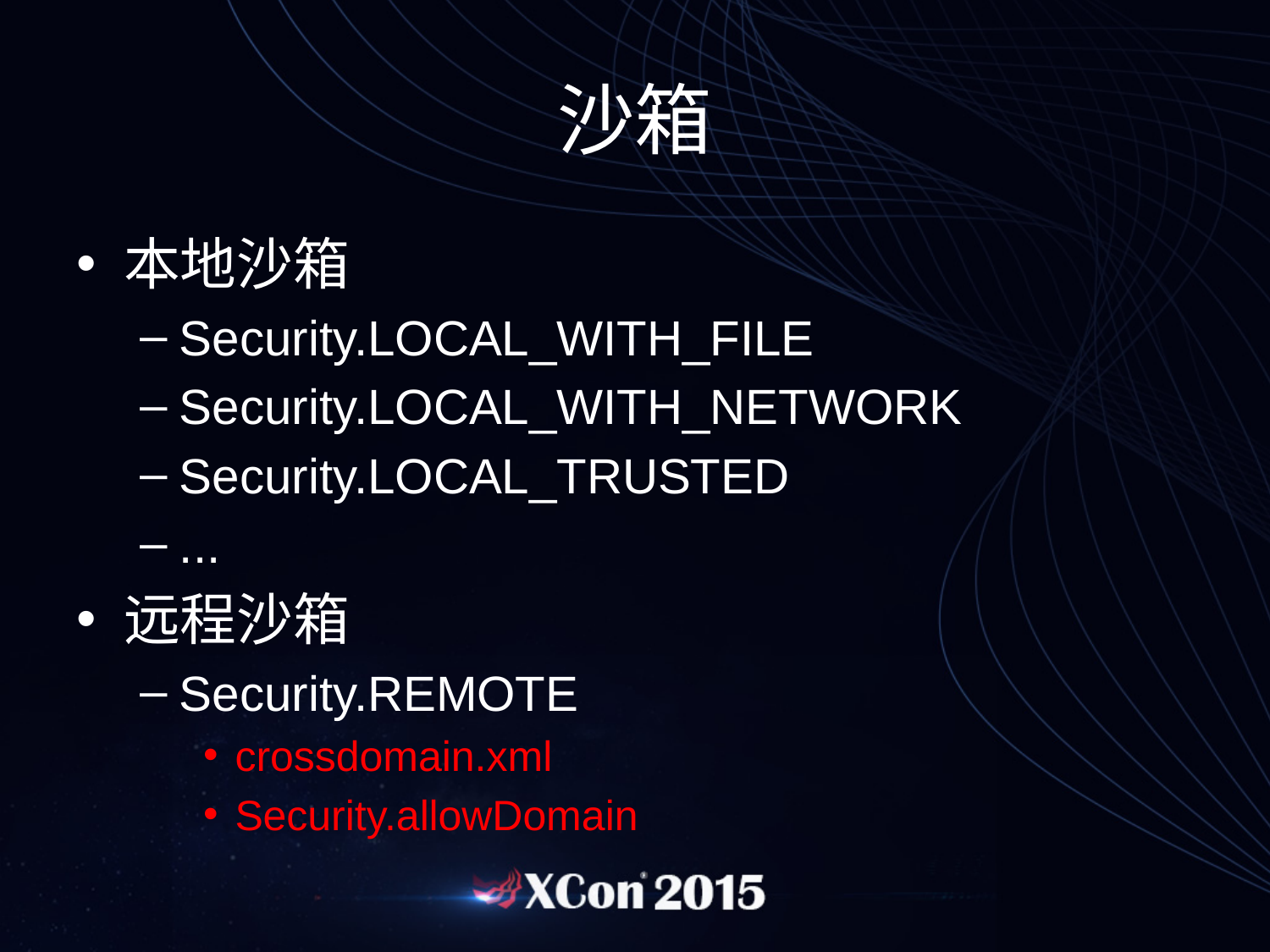

# 沙箱
本地沙箱
Security.LOCAL_WITH_FILE
Security.LOCAL_WITH_NETWORK
Security.LOCAL_TRUSTED
...
远程沙箱
Security.REMOTE
crossdomain.xml
Security.allowDomain